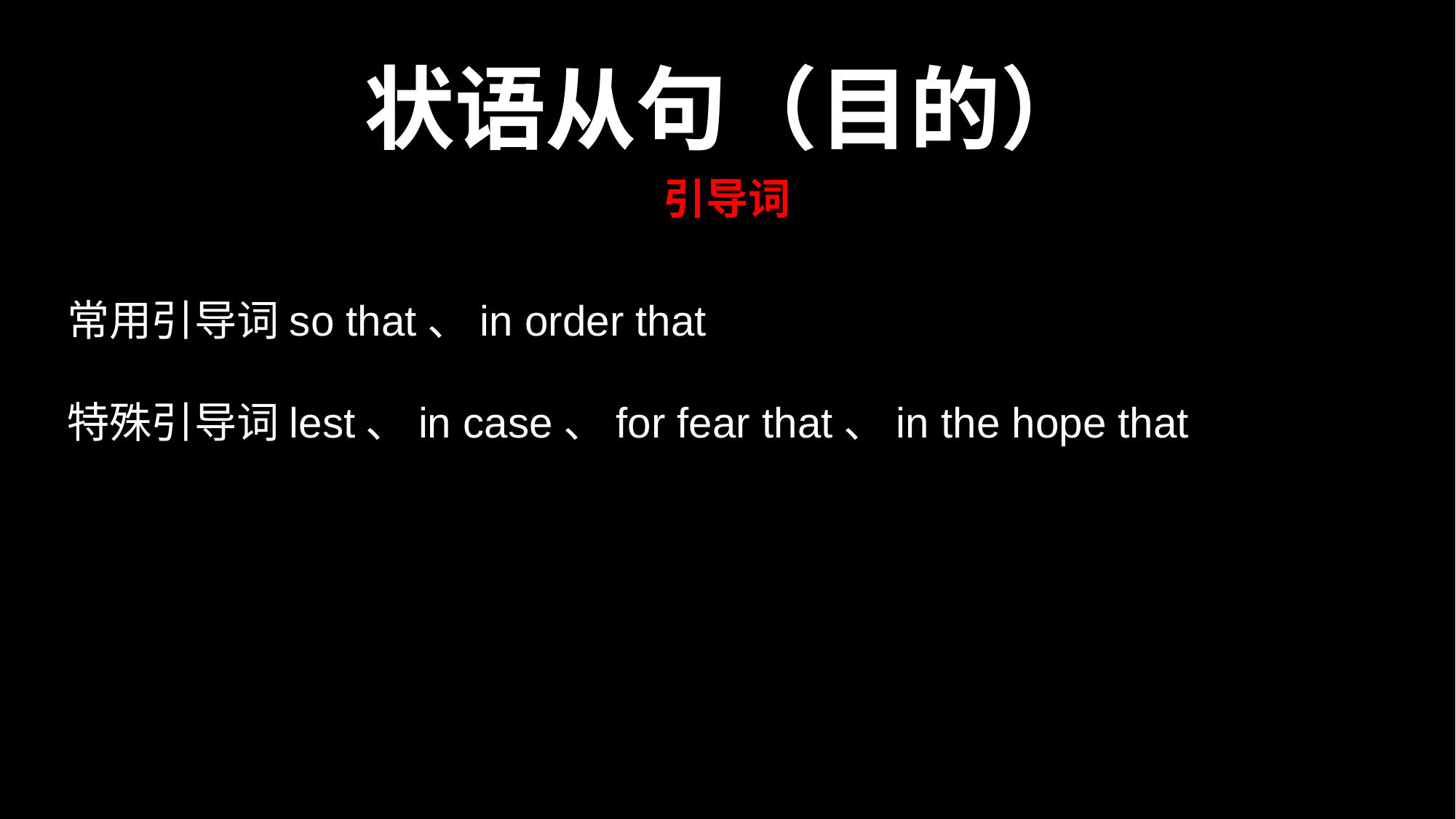

状语从句（目的）
引导词
常用引导词so that、in order that

特殊引导词lest、in case、for fear that、in the hope that